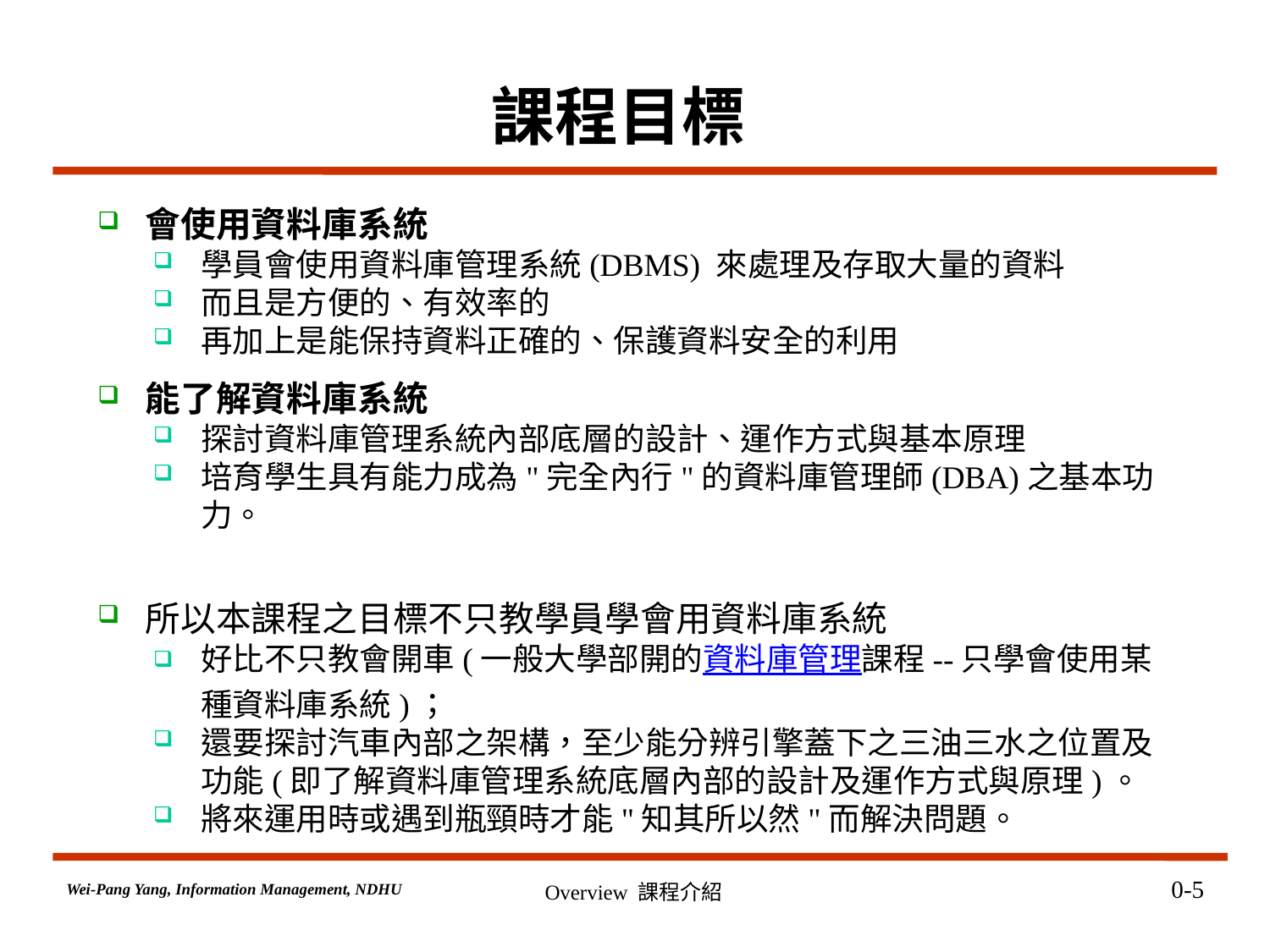

# 課程目標
會使用資料庫系統
學員會使用資料庫管理系統(DBMS) 來處理及存取大量的資料
而且是方便的、有效率的
再加上是能保持資料正確的、保護資料安全的利用
能了解資料庫系統
探討資料庫管理系統內部底層的設計、運作方式與基本原理
培育學生具有能力成為"完全內行"的資料庫管理師(DBA)之基本功力。

所以本課程之目標不只教學員學會用資料庫系統
好比不只教會開車(一般大學部開的資料庫管理課程--只學會使用某種資料庫系統)；
還要探討汽車內部之架構，至少能分辨引擎蓋下之三油三水之位置及功能(即了解資料庫管理系統底層內部的設計及運作方式與原理)。
將來運用時或遇到瓶頸時才能"知其所以然"而解決問題。

0-5
Overview 課程介紹